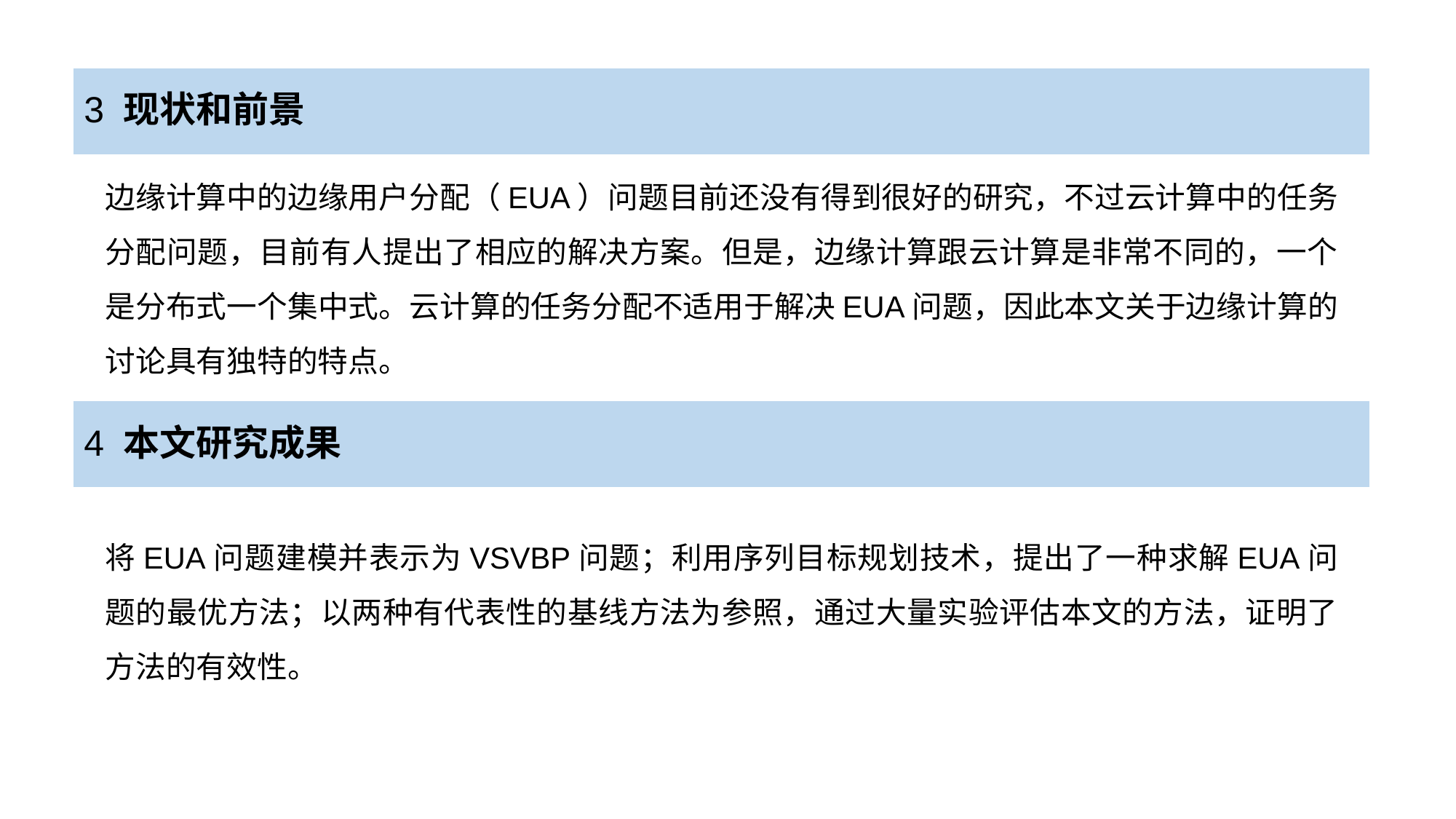

# 3 现状和前景
边缘计算中的边缘用户分配（EUA）问题目前还没有得到很好的研究，不过云计算中的任务分配问题，目前有人提出了相应的解决方案。但是，边缘计算跟云计算是非常不同的，一个是分布式一个集中式。云计算的任务分配不适用于解决EUA问题，因此本文关于边缘计算的讨论具有独特的特点。
4 本文研究成果
将EUA问题建模并表示为VSVBP问题；利用序列目标规划技术，提出了一种求解EUA问题的最优方法；以两种有代表性的基线方法为参照，通过大量实验评估本文的方法，证明了方法的有效性。